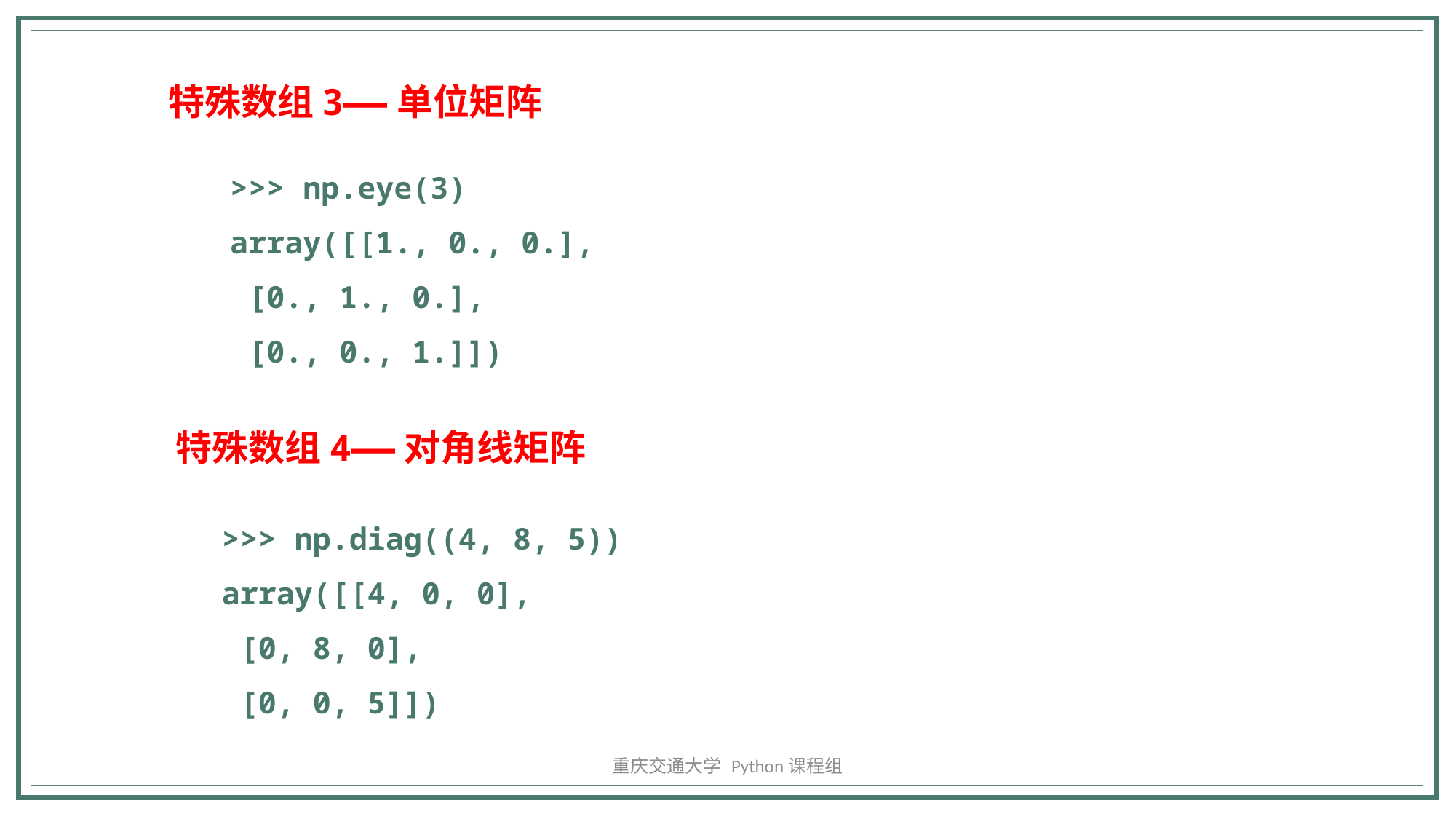

特殊数组3——单位矩阵
>>> np.eye(3)
array([[1., 0., 0.],
 [0., 1., 0.],
 [0., 0., 1.]])
特殊数组4——对角线矩阵
>>> np.diag((4, 8, 5))
array([[4, 0, 0],
 [0, 8, 0],
 [0, 0, 5]])
重庆交通大学 Python课程组